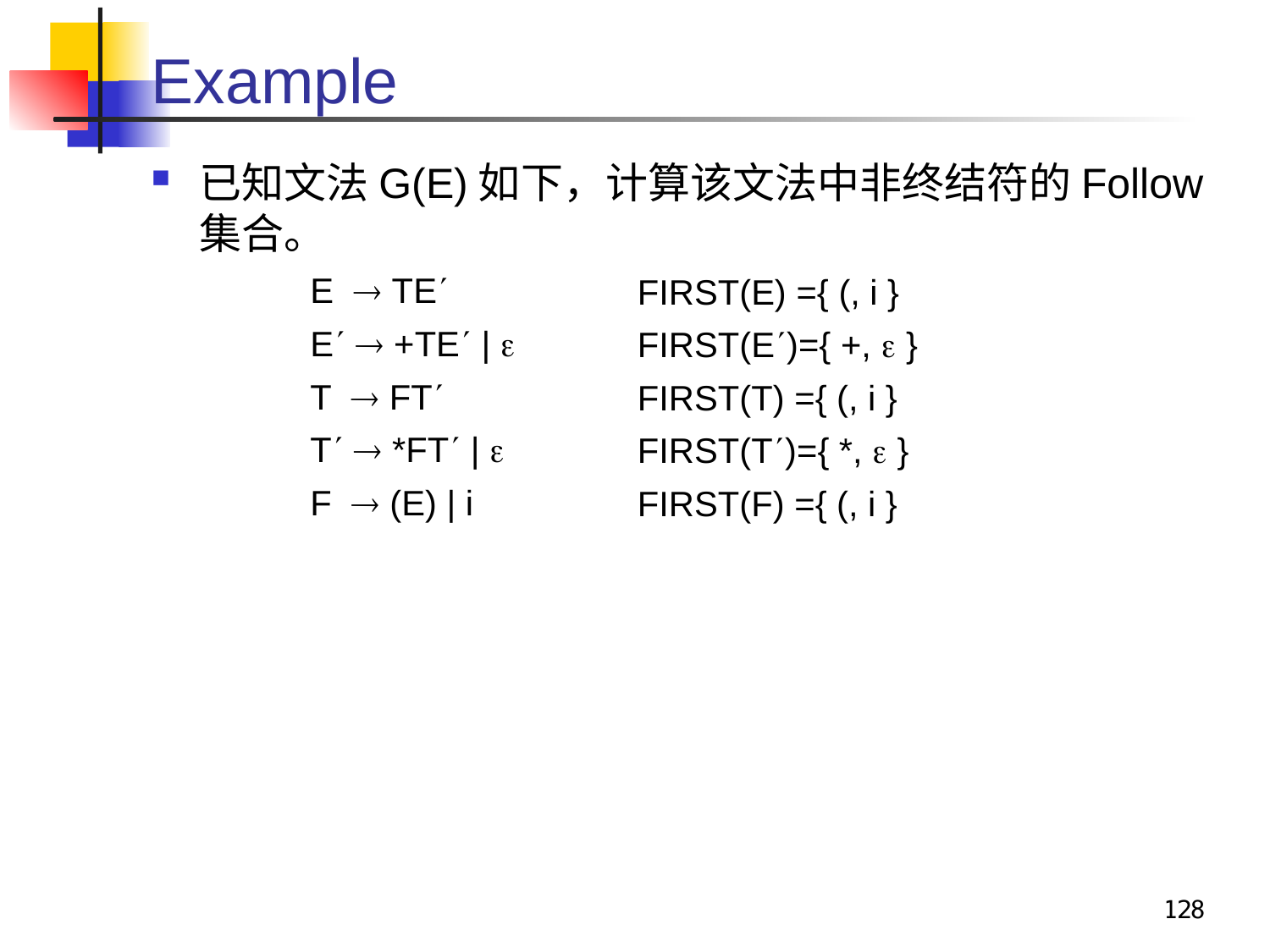

# Example
已知文法G(E)如下，计算该文法中非终结符的Follow集合。
	E  → TE′
	E′ → +TE′ | ε
	T  → FT′
	T′ → *FT′ | ε
	F  → (E) | i

FIRST(E) ={ (, i }
FIRST(E′)={ +, ε }
FIRST(T) ={ (, i }
FIRST(T′)={ *, ε }
FIRST(F) ={ (, i }
128